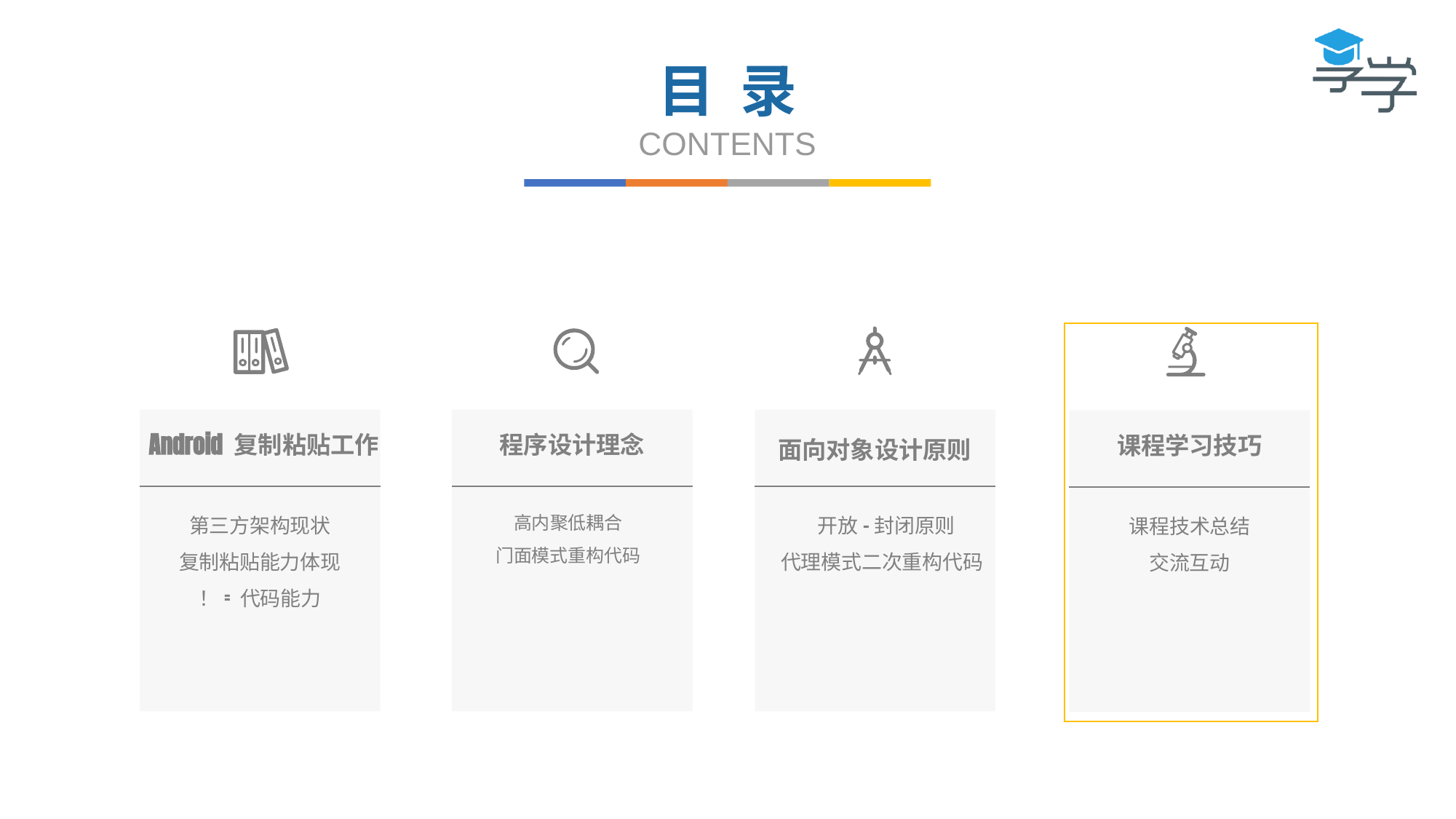

目  录
CONTENTS

Android 复制粘贴工作
程序设计理念
课程学习技巧
面向对象设计原则
第三方架构现状
复制粘贴能力体现
！= 代码能力

高内聚低耦合
门面模式重构代码
 开放-封闭原则
代理模式二次重构代码
课程技术总结
交流互动